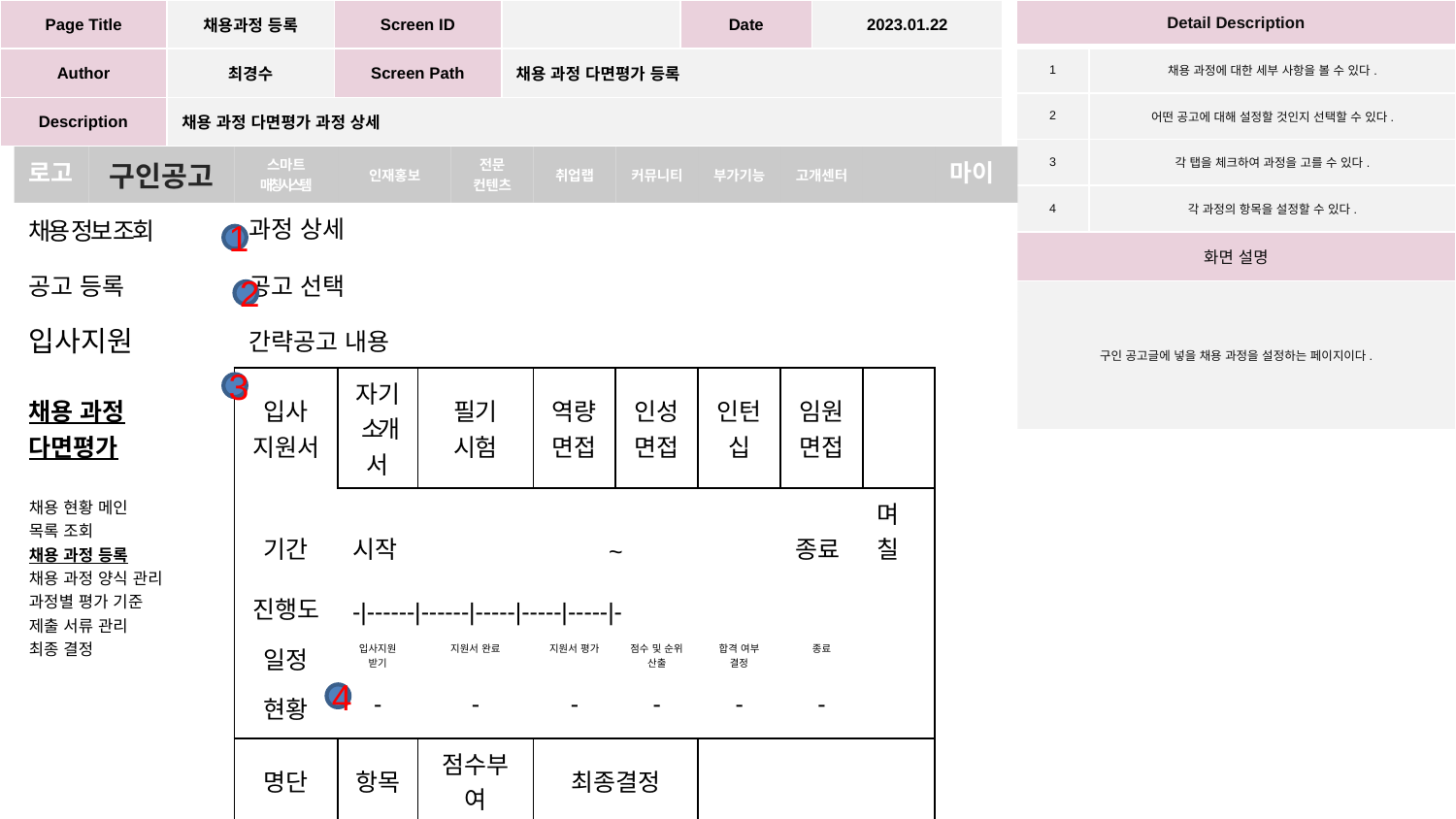

| Page Title | 채용과정 등록 | Screen ID |  | Date | 2023.01.22 |
| --- | --- | --- | --- | --- | --- |
| Author | 최경수 | Screen Path | 채용 과정 다면평가 등록 |  |  |
| Description | 채용 과정 다면평가 과정 상세 |  |  |  |  |
| Detail Description |  |
| --- | --- |
| 1 | 채용 과정에 대한 세부 사항을 볼 수 있다. |
| 2 | 어떤 공고에 대해 설정할 것인지 선택할 수 있다. |
| 3 | 각 탭을 체크하여 과정을 고를 수 있다. |
| 4 | 각 과정의 항목을 설정할 수 있다. |
| 화면 설명 |  |
| 구인 공고글에 넣을 채용 과정을 설정하는 페이지이다. |  |
| 로고 | 구인공고 | 구인공고 | 스마트 매칭시스템 | 인재홍보 |  | 전문 컨텐츠 | 취업랩 | 커뮤니티 | 부가기능 | 고개센터 |  | 마이 |
| --- | --- | --- | --- | --- | --- | --- | --- | --- | --- | --- | --- | --- |
| 채용 정보 조회 |  |  | 과정 상세 |  |  |  |  |  |  |  |  |  |
| 공고 등록 |  |  | 공고 선택 |  |  |  |  |  |  |  |  |  |
| 입사지원 |  |  | 간략공고 내용 |  |  |  |  |  |  |  |  |  |
| 채용 과정 다면평가 |  |  | 입사 지원서 | 자기 소개서 | 필기 시험 |  | 역량 면접 | 인성 면접 | 인턴십 | 임원 면접 |  |  |
| 채용 현황 메인 목록 조회 채용 과정 등록 채용 과정 양식 관리 과정별 평가 기준 제출 서류 관리 최종 결정 |  |  | 기간 | 시작 |  |  | ~ |  |  | 종료 | 며칠 |  |
|  |  |  | 진행도 | -|------|------|-----|-----|-----|- |  |  |  |  |  |  |  |  |
|  |  |  | 일정 | 입사지원 받기 | 지원서 완료 |  | 지원서 평가 | 점수 및 순위 산출 | 합격 여부 결정 | 종료 |  |  |
|  |  |  | 현황 | - | - |  | - | - | - | - |  |  |
|  |  |  | 명단 | 항목 | 점수부여 |  | 최종결정 |  |  |  |  |  |
|  |  |  |  |  |  |  |  |  |  |  |  |  |
1
2
3
4